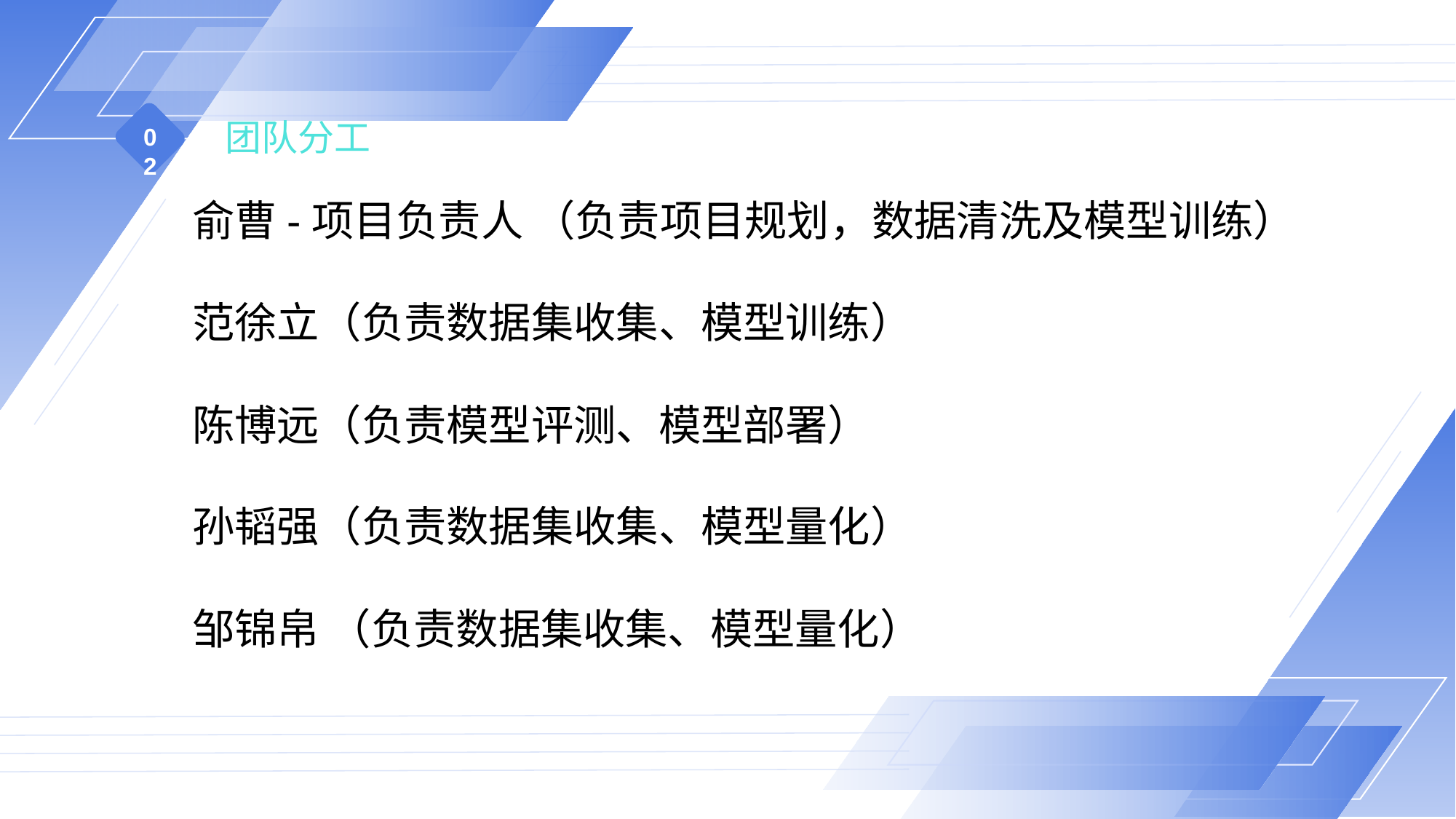

团队分工

02
俞曹-项目负责人 （负责项目规划，数据清洗及模型训练）

范徐立（负责数据集收集、模型训练）

陈博远（负责模型评测、模型部署）

孙韬强（负责数据集收集、模型量化）

邹锦帛 （负责数据集收集、模型量化）